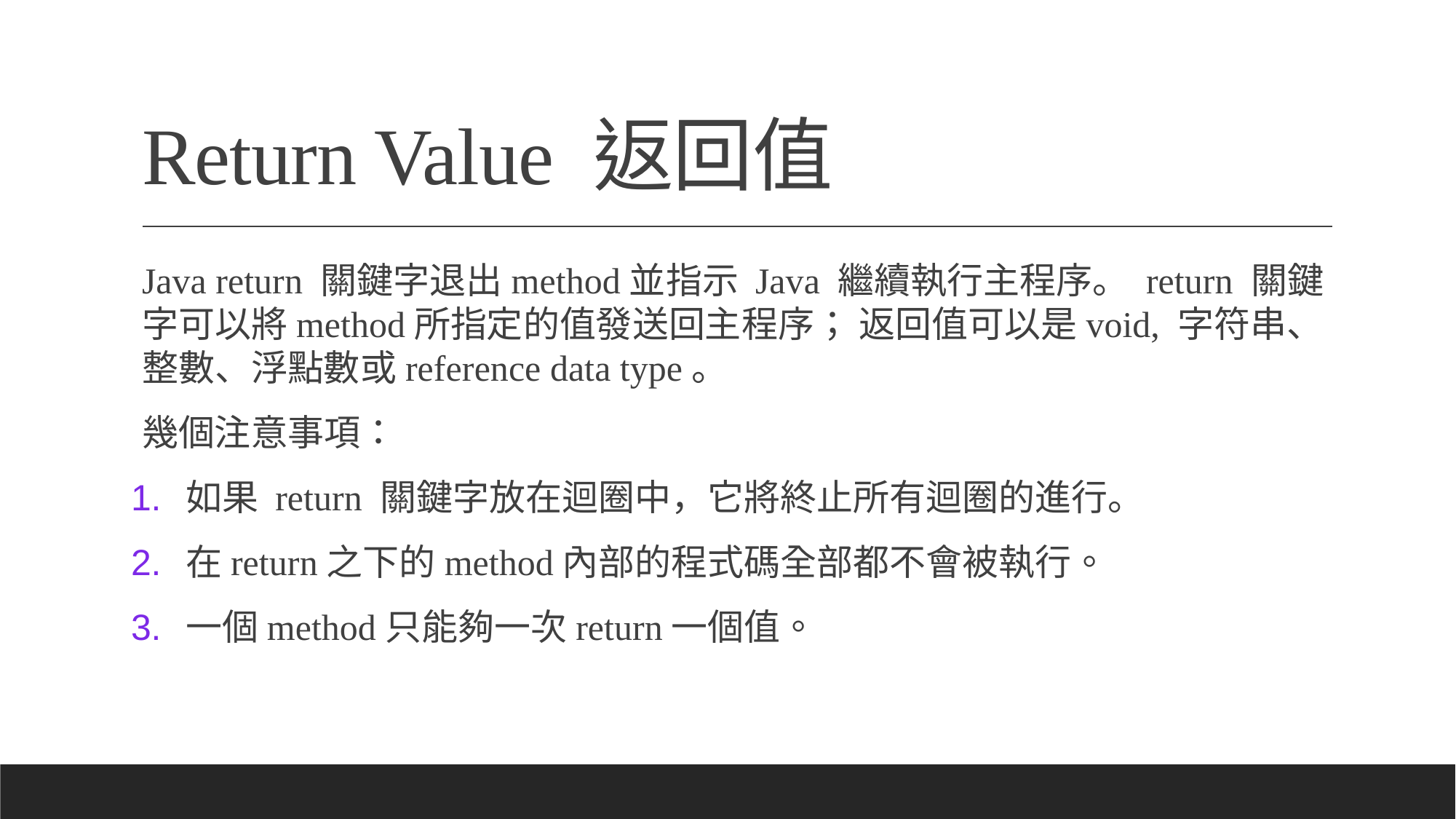

# Return Value 返回值
Java return 關鍵字退出method並指示 Java 繼續執行主程序。 return 關鍵字可以將method所指定的值發送回主程序； 返回值可以是void, 字符串、整數、浮點數或reference data type。
幾個注意事項：
如果 return 關鍵字放在迴圈中，它將終止所有迴圈的進行。
在return之下的method內部的程式碼全部都不會被執行。
一個method只能夠一次return一個值。